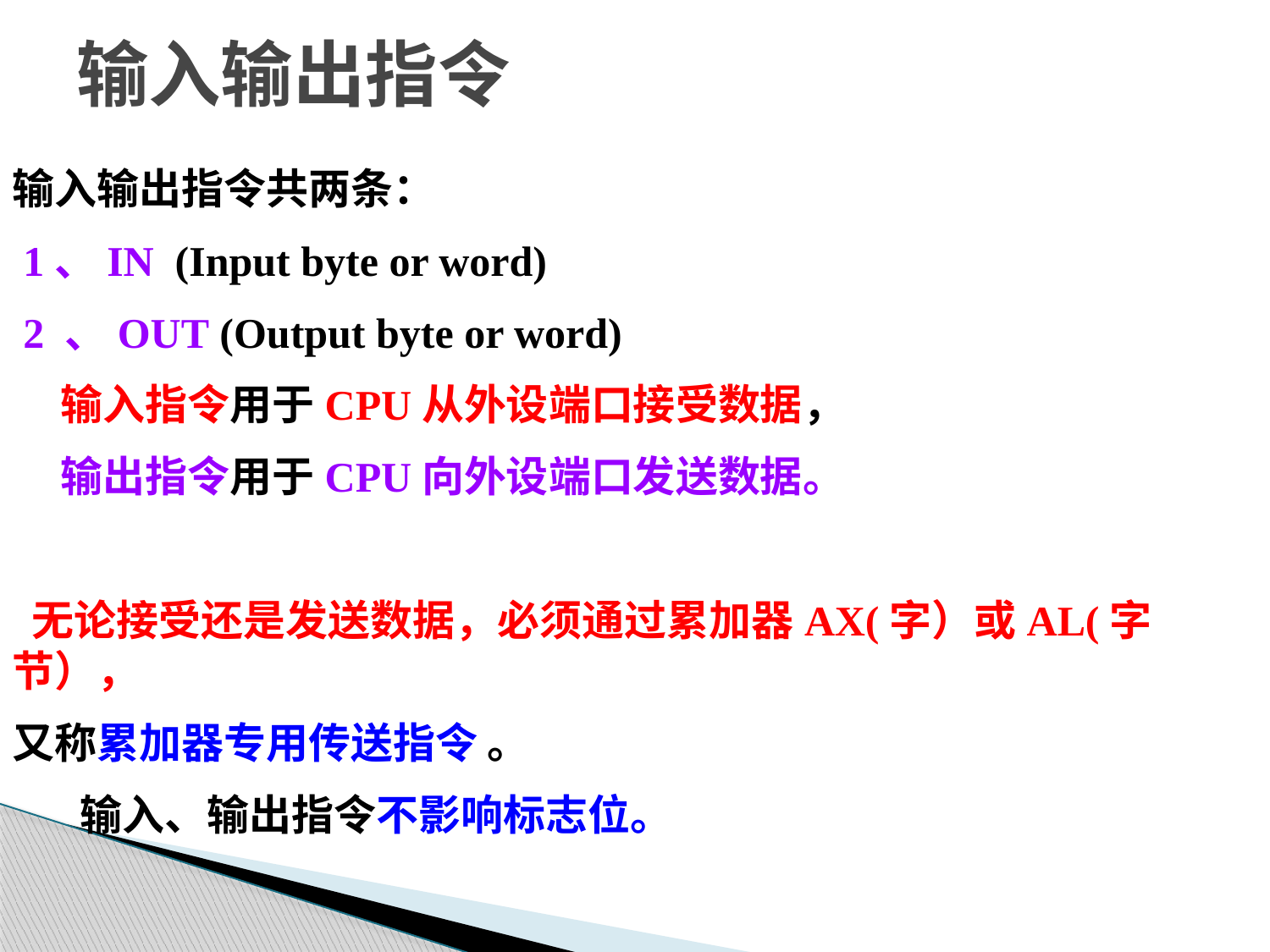

# 输入输出指令
输入输出指令共两条：
 1、IN  (Input byte or word)
 2 、OUT (Output byte or word)
    输入指令用于CPU从外设端口接受数据，
    输出指令用于CPU向外设端口发送数据。

 无论接受还是发送数据，必须通过累加器AX(字）或AL(字节），
又称累加器专用传送指令 。
      输入、输出指令不影响标志位。